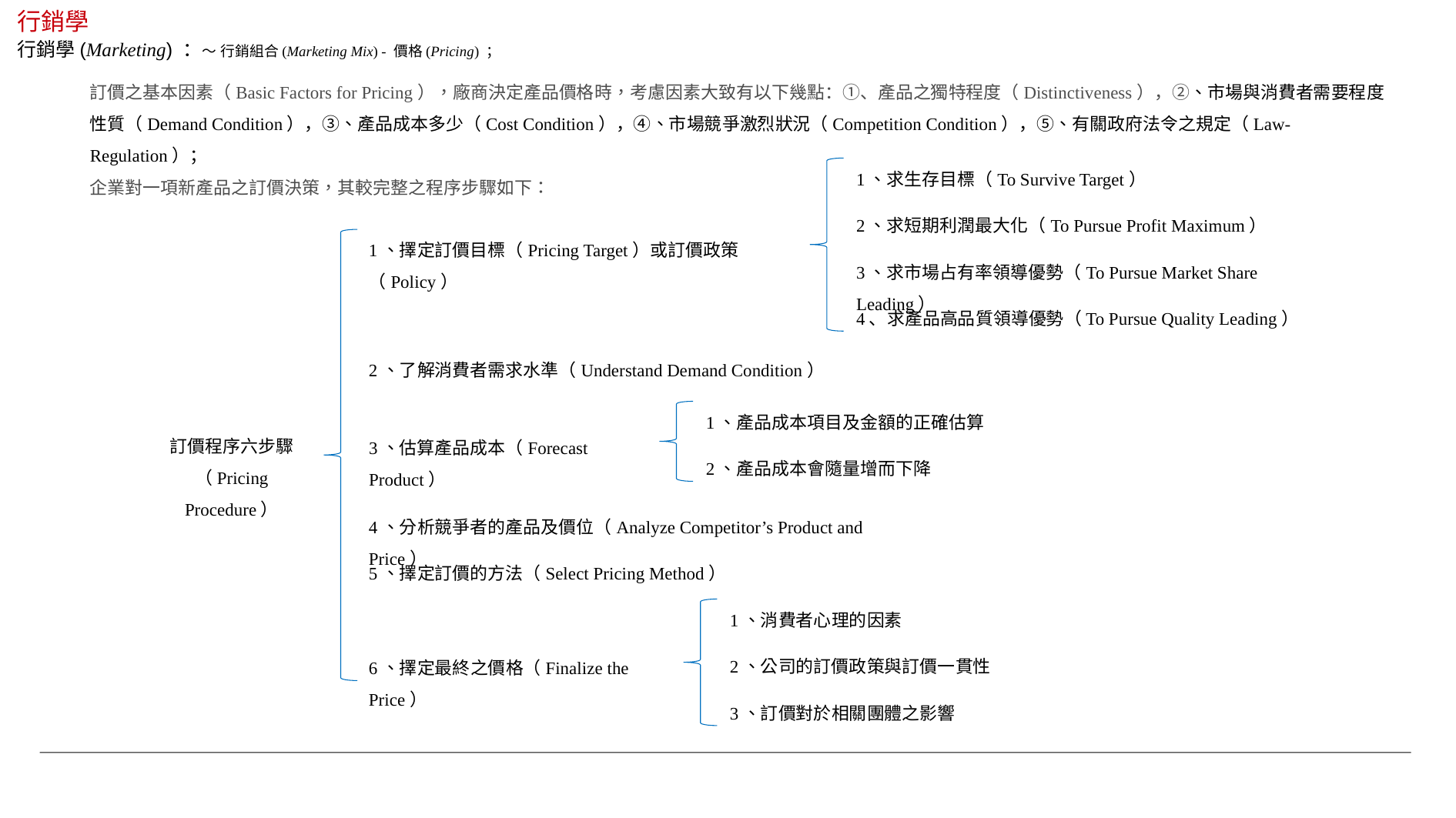

行銷學
行銷學(Marketing) ：～ 行銷組合(Marketing Mix) - 價格(Pricing) ；
訂價之基本因素（Basic Factors for Pricing），廠商決定產品價格時，考慮因素大致有以下幾點：①、產品之獨特程度（Distinctiveness），②、市場與消費者需要程度性質（Demand Condition），③、產品成本多少（Cost Condition），④、市場競爭激烈狀況（Competition Condition），⑤、有關政府法令之規定（Law-Regulation）；
企業對一項新產品之訂價決策，其較完整之程序步驟如下：
1、求生存目標（To Survive Target）

2、求短期利潤最大化（To Pursue Profit Maximum）
1、擇定訂價目標（Pricing Target）或訂價政策（Policy）

3、求市場占有率領導優勢（To Pursue Market Share Leading）
4、求產品高品質領導優勢（To Pursue Quality Leading）
2、了解消費者需求水準（Understand Demand Condition）
1、產品成本項目及金額的正確估算

訂價程序六步驟
（Pricing Procedure）
3、估算產品成本（Forecast Product）
2、產品成本會隨量增而下降
4、分析競爭者的產品及價位（Analyze Competitor’s Product and Price）
5、擇定訂價的方法（Select Pricing Method）
1、消費者心理的因素

2、公司的訂價政策與訂價一貫性
6、擇定最終之價格（Finalize the Price）
3、訂價對於相關團體之影響